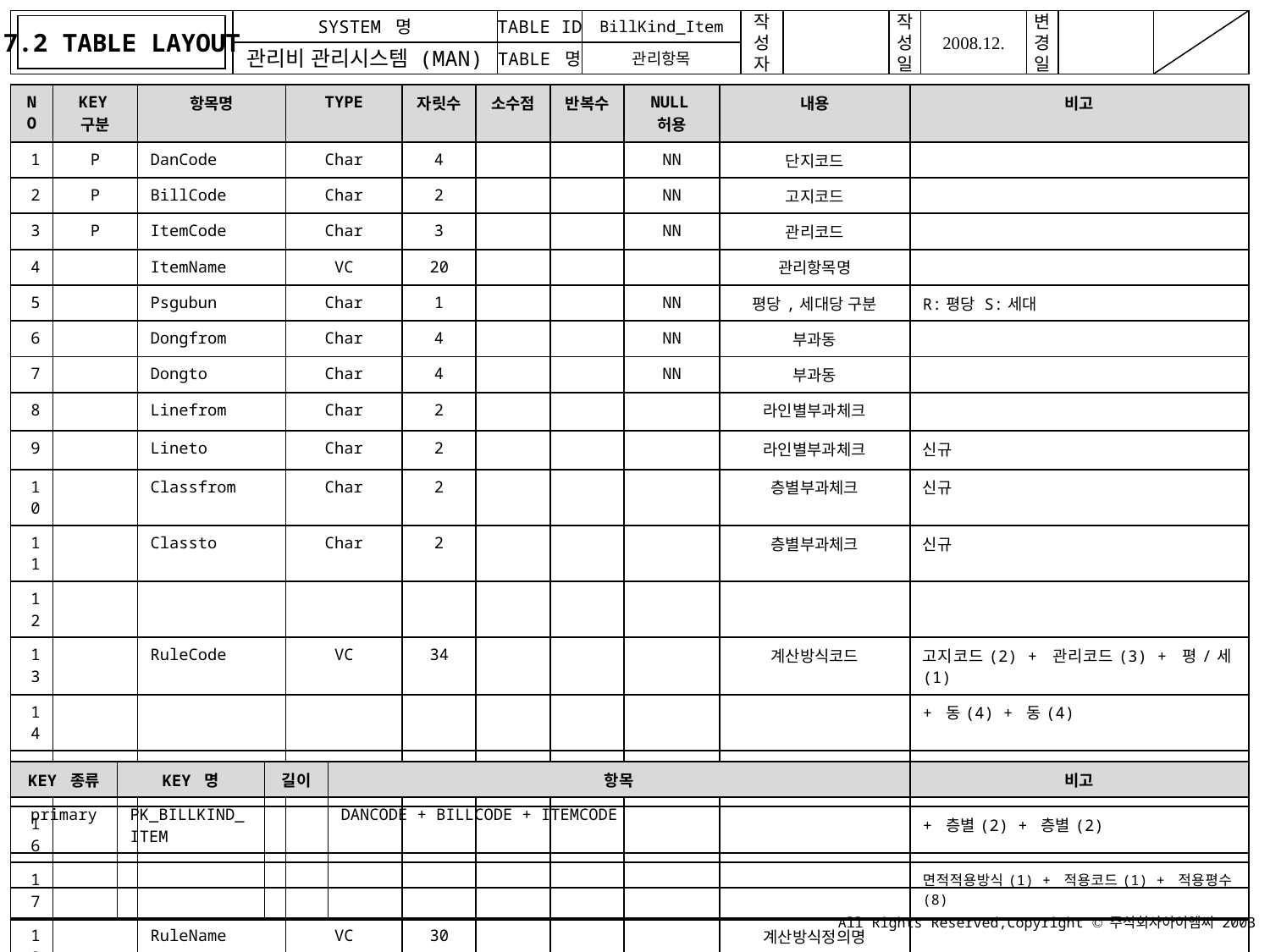

7.2 TABLE LAYOUT
BillKind_Item
관리항목
| NO | KEY구분 | 항목명 | TYPE | 자릿수 | 소수점 | 반복수 | NULL허용 | 내용 | 비고 |
| --- | --- | --- | --- | --- | --- | --- | --- | --- | --- |
| 1 | P | DanCode | Char | 4 |  |  | NN | 단지코드 |  |
| 2 | P | BillCode | Char | 2 |  |  | NN | 고지코드 |  |
| 3 | P | ItemCode | Char | 3 |  |  | NN | 관리코드 |  |
| 4 |  | ItemName | VC | 20 |  |  |  | 관리항목명 |  |
| 5 |  | Psgubun | Char | 1 |  |  | NN | 평당,세대당 구분 | R:평당 S:세대 |
| 6 |  | Dongfrom | Char | 4 |  |  | NN | 부과동 |  |
| 7 |  | Dongto | Char | 4 |  |  | NN | 부과동 |  |
| 8 |  | Linefrom | Char | 2 |  |  |  | 라인별부과체크 |  |
| 9 |  | Lineto | Char | 2 |  |  |  | 라인별부과체크 | 신규 |
| 10 |  | Classfrom | Char | 2 |  |  |  | 층별부과체크 | 신규 |
| 11 |  | Classto | Char | 2 |  |  |  | 층별부과체크 | 신규 |
| 12 |  |  |  |  |  |  |  |  |  |
| 13 |  | RuleCode | VC | 34 |  |  |  | 계산방식코드 | 고지코드(2) + 관리코드(3) + 평/세(1) |
| 14 |  |  |  |  |  |  |  |  | + 동(4) + 동(4) |
| 15 |  |  |  |  |  |  |  |  | + 라인(2) + 라인(2) |
| 16 |  |  |  |  |  |  |  |  | + 층별(2) + 층별(2) |
| 17 |  |  |  |  |  |  |  |  | 면적적용방식(1) + 적용코드(1) + 적용평수(8) |
| 18 |  | RuleName | VC | 30 |  |  |  | 계산방식정의명 |  |
| KEY 종류 | KEY 명 | 길이 | 항목 | 비고 |
| --- | --- | --- | --- | --- |
| primary | PK\_BILLKIND\_ITEM |  | DANCODE + BILLCODE + ITEMCODE |  |
|  |  |  |  |  |
|  |  |  |  |  |